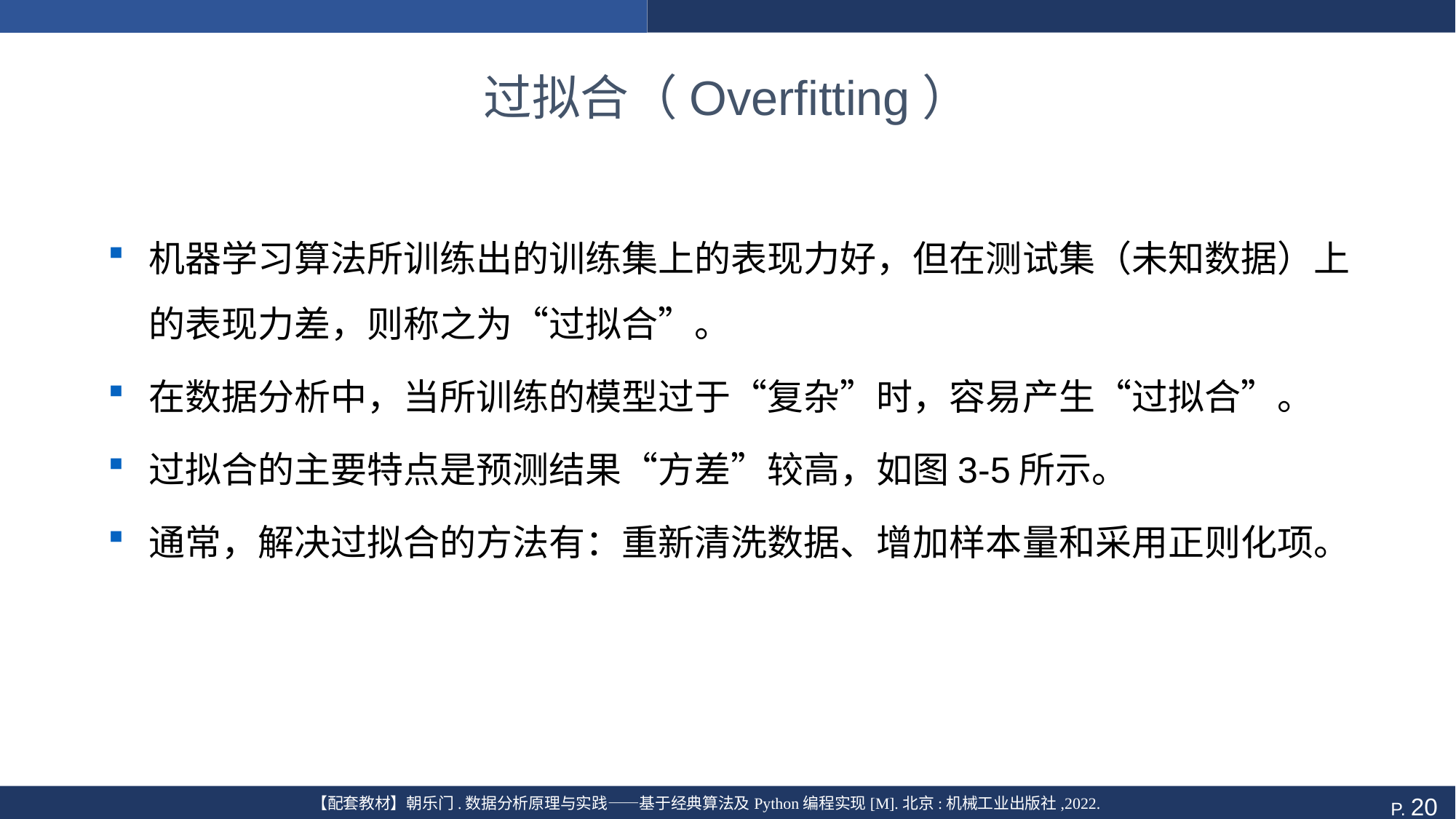

# 过拟合（Overfitting）
机器学习算法所训练出的训练集上的表现力好，但在测试集（未知数据）上的表现力差，则称之为“过拟合”。
在数据分析中，当所训练的模型过于“复杂”时，容易产生“过拟合”。
过拟合的主要特点是预测结果“方差”较高，如图3-5所示。
通常，解决过拟合的方法有：重新清洗数据、增加样本量和采用正则化项。